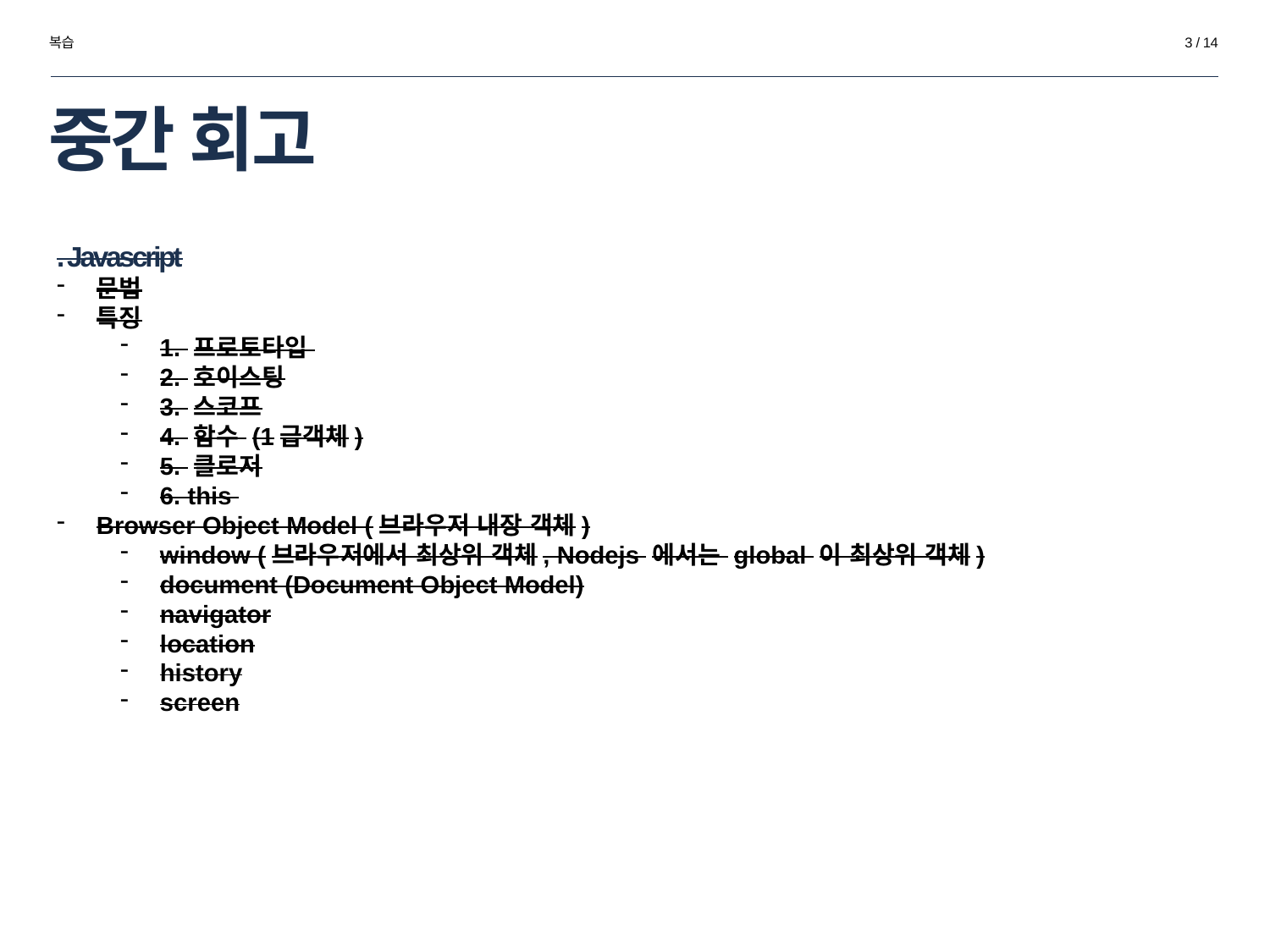

복습
3 / 14
# 중간 회고

. Javascript
문법
특징
1. 프로토타입
2. 호이스팅
3. 스코프
4. 함수 (1급객체)
5. 클로저
6. this
Browser Object Model (브라우저 내장 객체)
window (브라우저에서 최상위 객체, Nodejs 에서는 global 이 최상위 객체)
document (Document Object Model)
navigator
location
history
screen